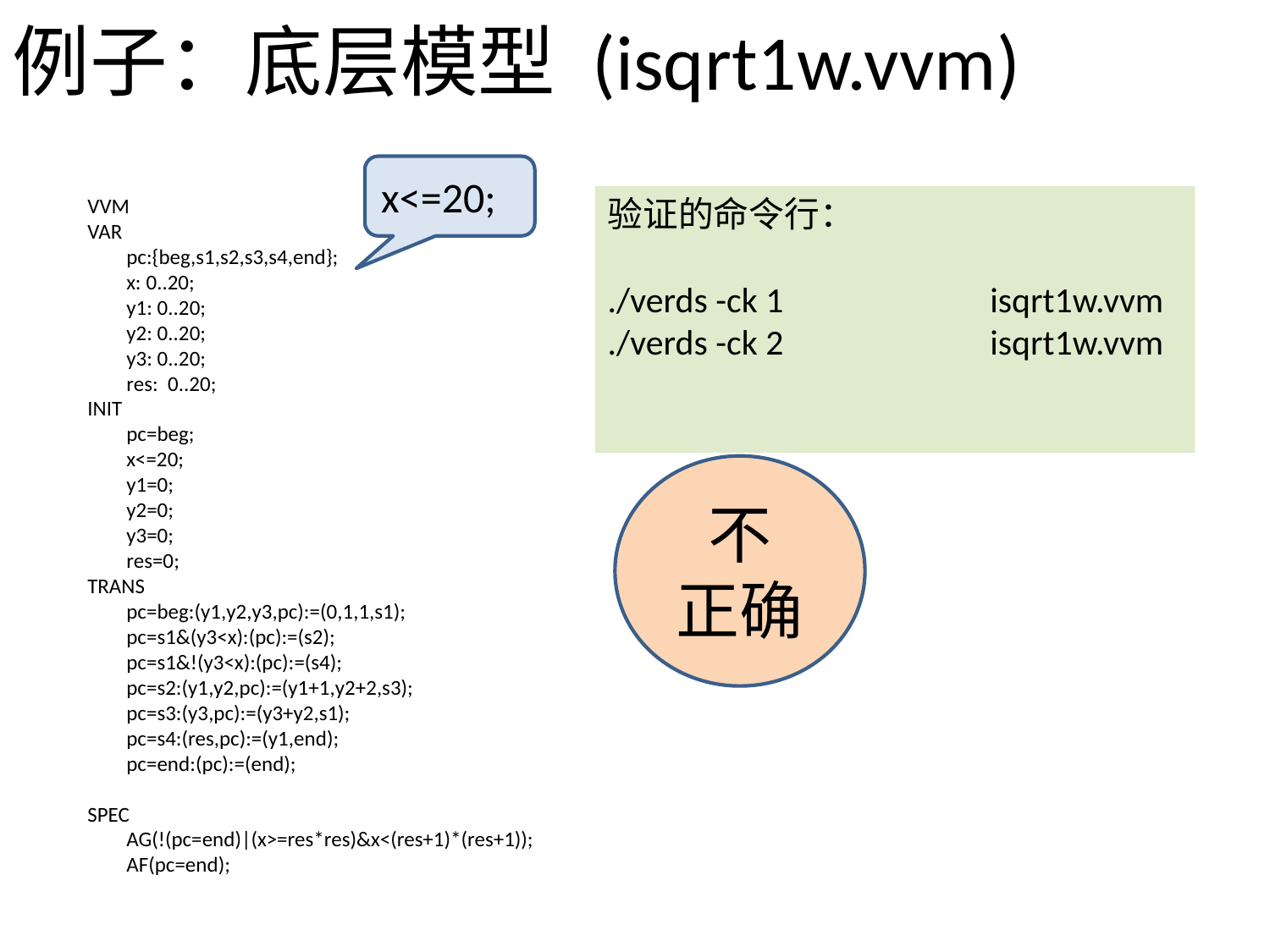

例子：底层模型 (isqrt1w.vvm)
x<=20;
VVM
VAR
        pc:{beg,s1,s2,s3,s4,end};
        x: 0..20;
        y1: 0..20;
        y2: 0..20;
        y3: 0..20;
        res:  0..20;
INIT
        pc=beg;
        x<=20;
        y1=0;
        y2=0;
        y3=0;
        res=0;
TRANS
        pc=beg:(y1,y2,y3,pc):=(0,1,1,s1);
        pc=s1&(y3<x):(pc):=(s2);
        pc=s1&!(y3<x):(pc):=(s4);
        pc=s2:(y1,y2,pc):=(y1+1,y2+2,s3);
        pc=s3:(y3,pc):=(y3+y2,s1);
        pc=s4:(res,pc):=(y1,end);
        pc=end:(pc):=(end);

SPEC
        AG(!(pc=end)|(x>=res*res)&x<(res+1)*(res+1));
        AF(pc=end);
验证的命令行：

./verds -ck 1 	                isqrt1w.vvm
./verds -ck 2 	                isqrt1w.vvm

不
正确